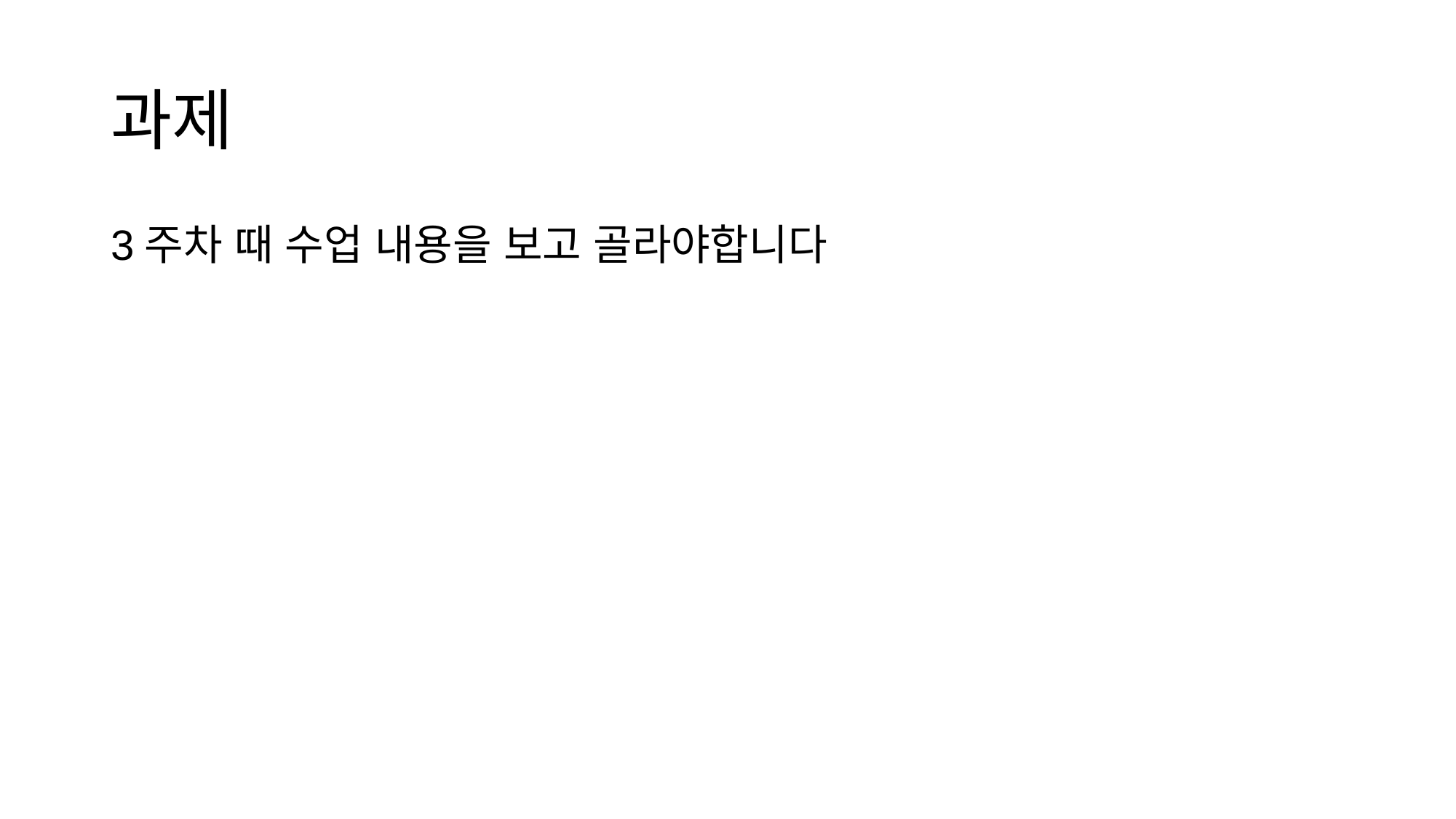

# 과제
3주차 때 수업 내용을 보고 골라야합니다